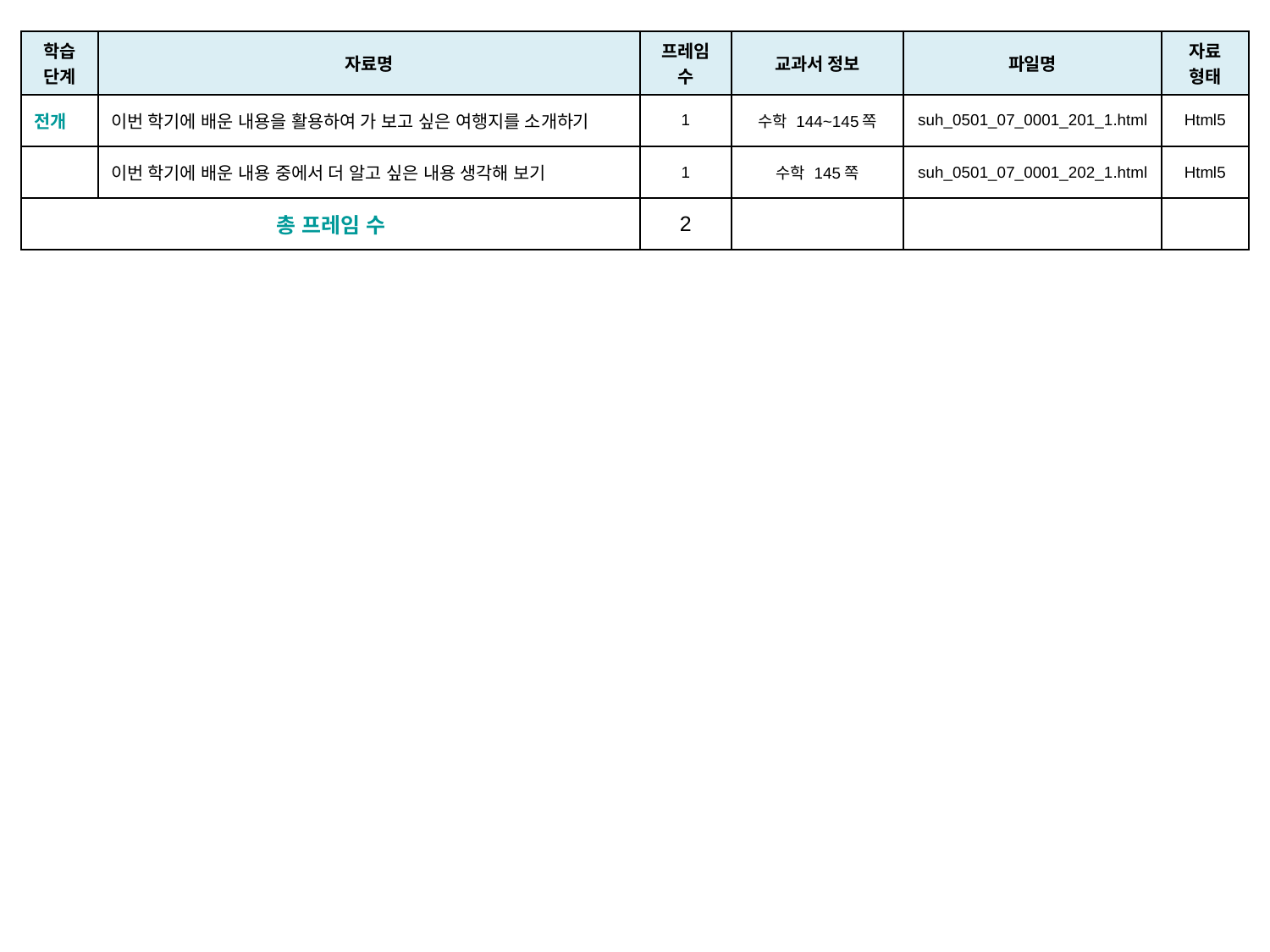

| 학습 단계 | 자료명 | 프레임 수 | 교과서 정보 | 파일명 | 자료 형태 |
| --- | --- | --- | --- | --- | --- |
| 전개 | 이번 학기에 배운 내용을 활용하여 가 보고 싶은 여행지를 소개하기 | 1 | 수학 144~145쪽 | suh\_0501\_07\_0001\_201\_1.html | Html5 |
|  | 이번 학기에 배운 내용 중에서 더 알고 싶은 내용 생각해 보기 | 1 | 수학 145쪽 | suh\_0501\_07\_0001\_202\_1.html | Html5 |
| 총 프레임 수 |  | 2 |  |  |  |